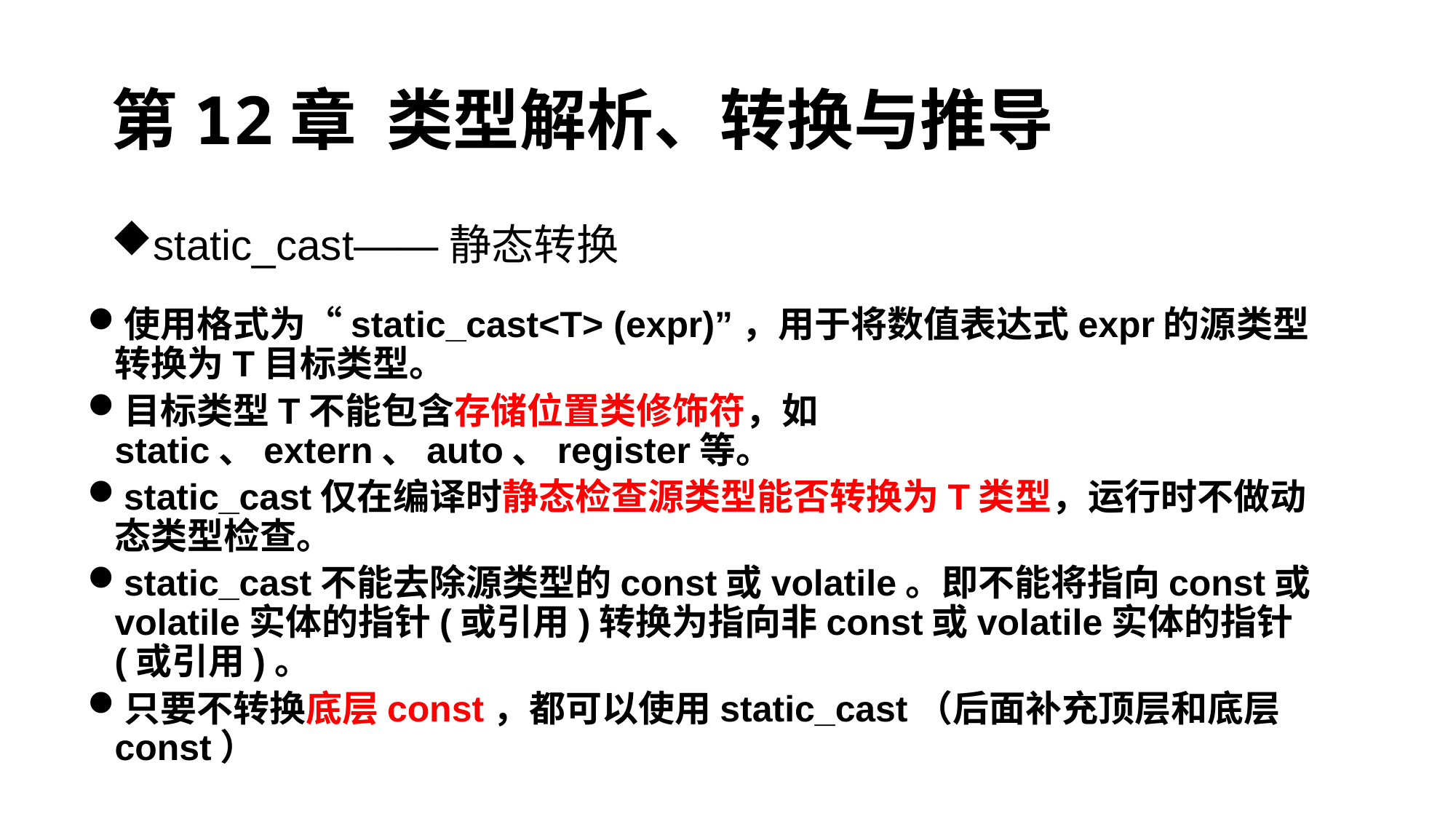

# 第12章  类型解析、转换与推导
static_cast——静态转换
使用格式为“static_cast<T> (expr)”，用于将数值表达式expr的源类型转换为T目标类型。
目标类型T不能包含存储位置类修饰符，如static、extern、auto、register等。
static_cast仅在编译时静态检查源类型能否转换为T类型，运行时不做动态类型检查。
static_cast不能去除源类型的const或volatile。即不能将指向const或volatile实体的指针(或引用)转换为指向非const或volatile实体的指针(或引用)。
只要不转换底层const，都可以使用static_cast（后面补充顶层和底层const）